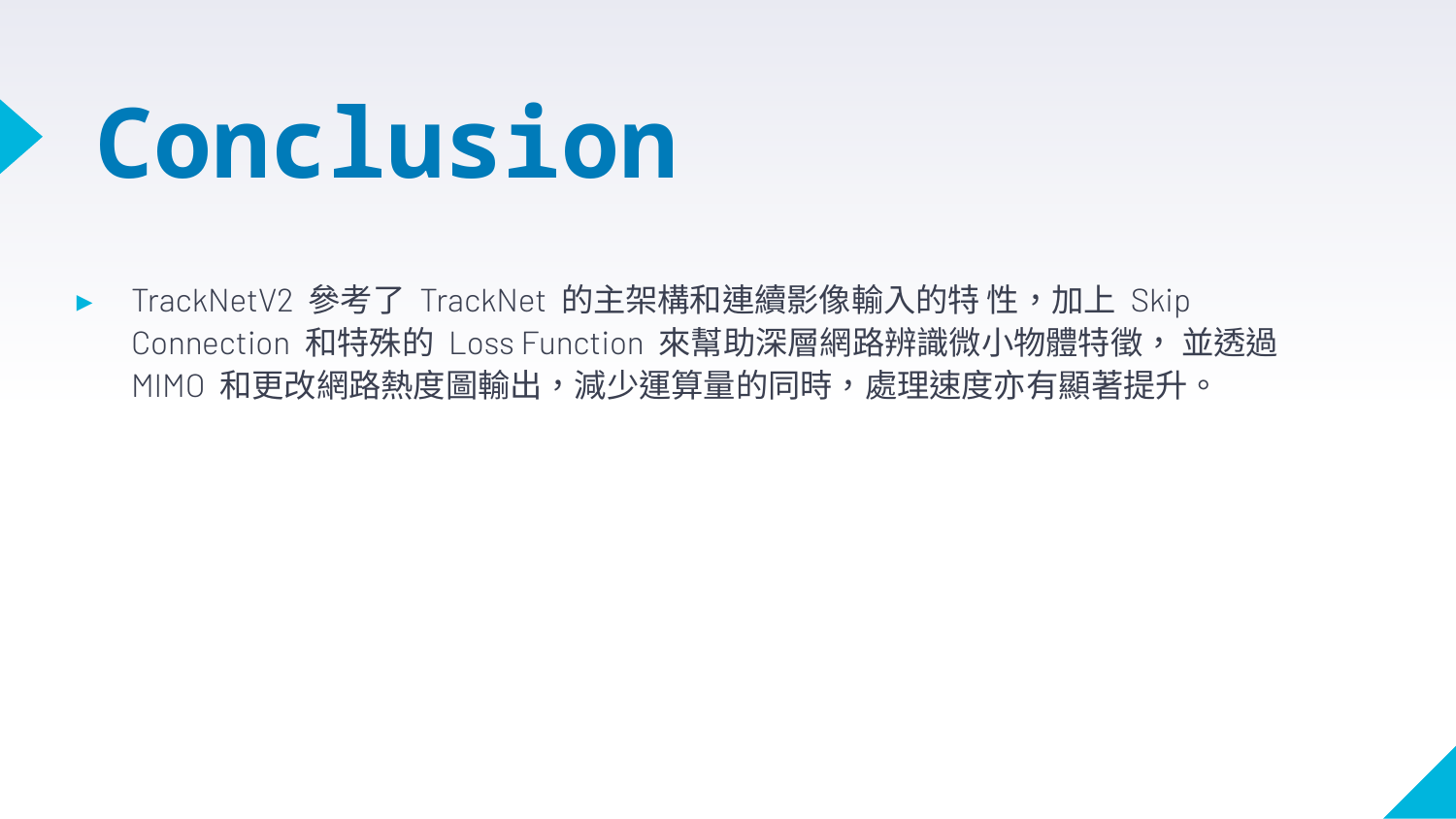

# Conclusion
TrackNetV2 參考了 TrackNet 的主架構和連續影像輸入的特 性，加上 Skip Connection 和特殊的 Loss Function 來幫助深層網路辨識微小物體特徵， 並透過 MIMO 和更改網路熱度圖輸出，減少運算量的同時，處理速度亦有顯著提升。